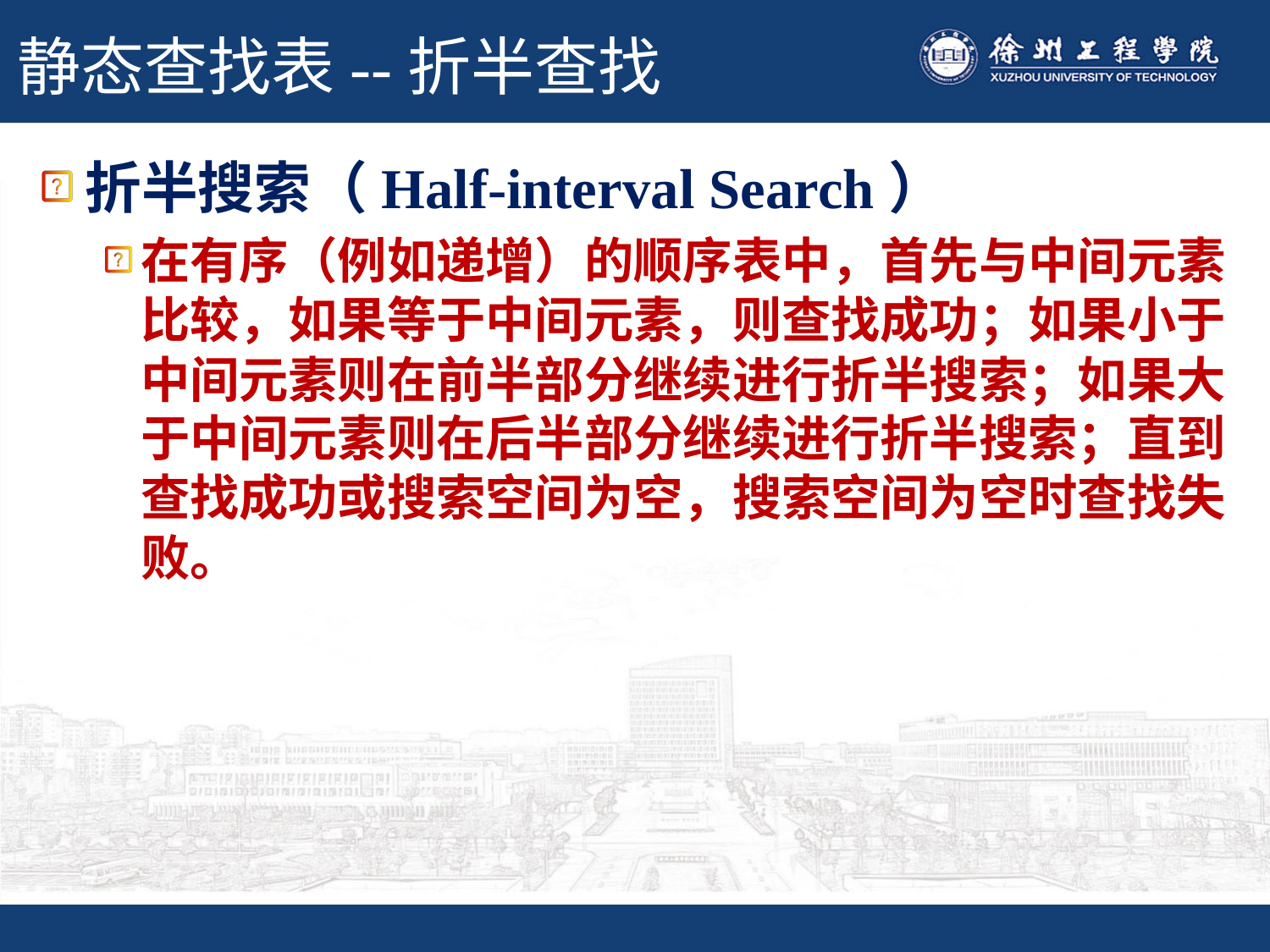

# 静态查找表--折半查找
折半搜索（Half-interval Search）
在有序（例如递增）的顺序表中，首先与中间元素比较，如果等于中间元素，则查找成功；如果小于中间元素则在前半部分继续进行折半搜索；如果大于中间元素则在后半部分继续进行折半搜索；直到查找成功或搜索空间为空，搜索空间为空时查找失败。